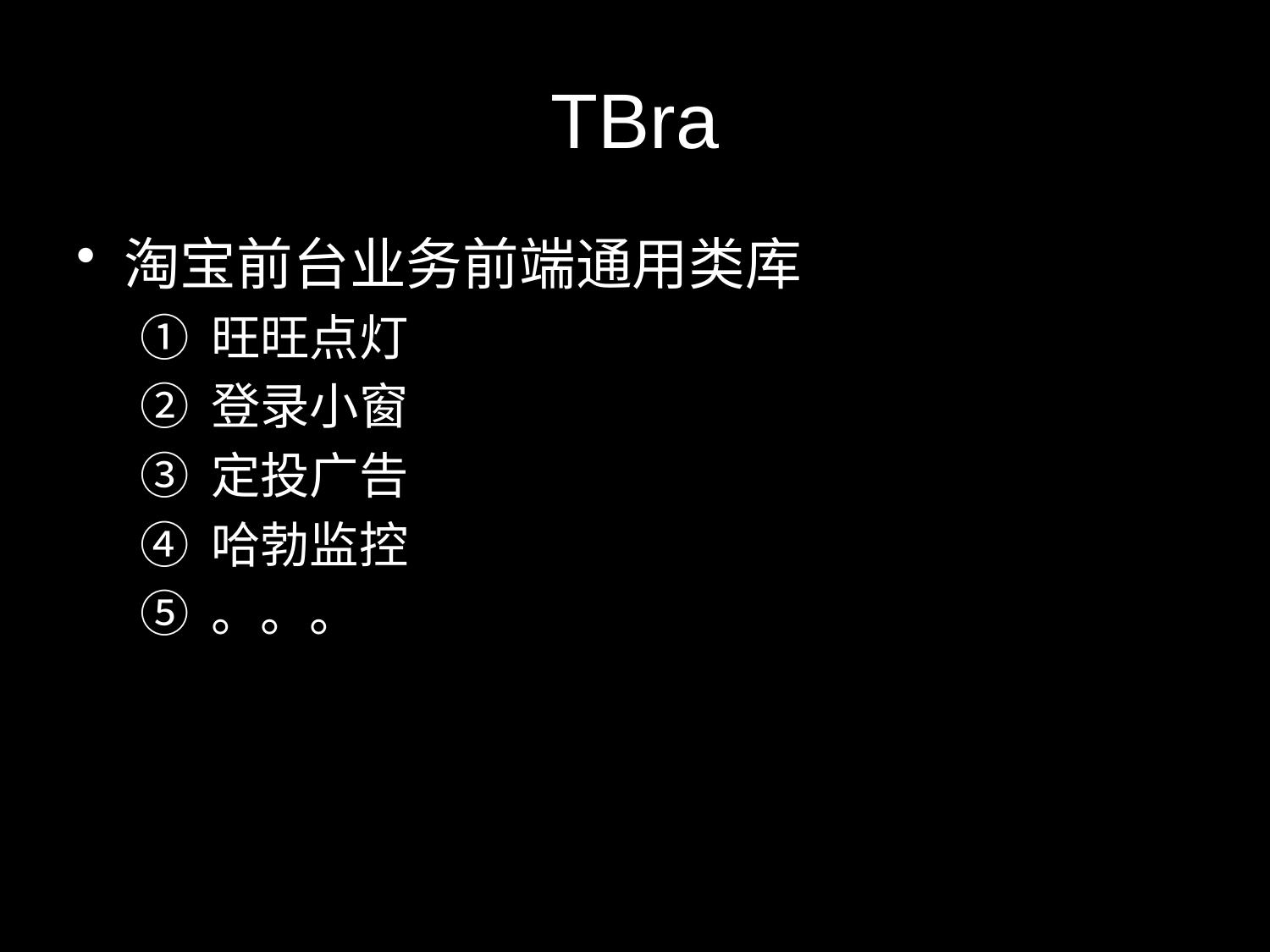

# TBra
淘宝前台业务前端通用类库
旺旺点灯
登录小窗
定投广告
哈勃监控
。。。